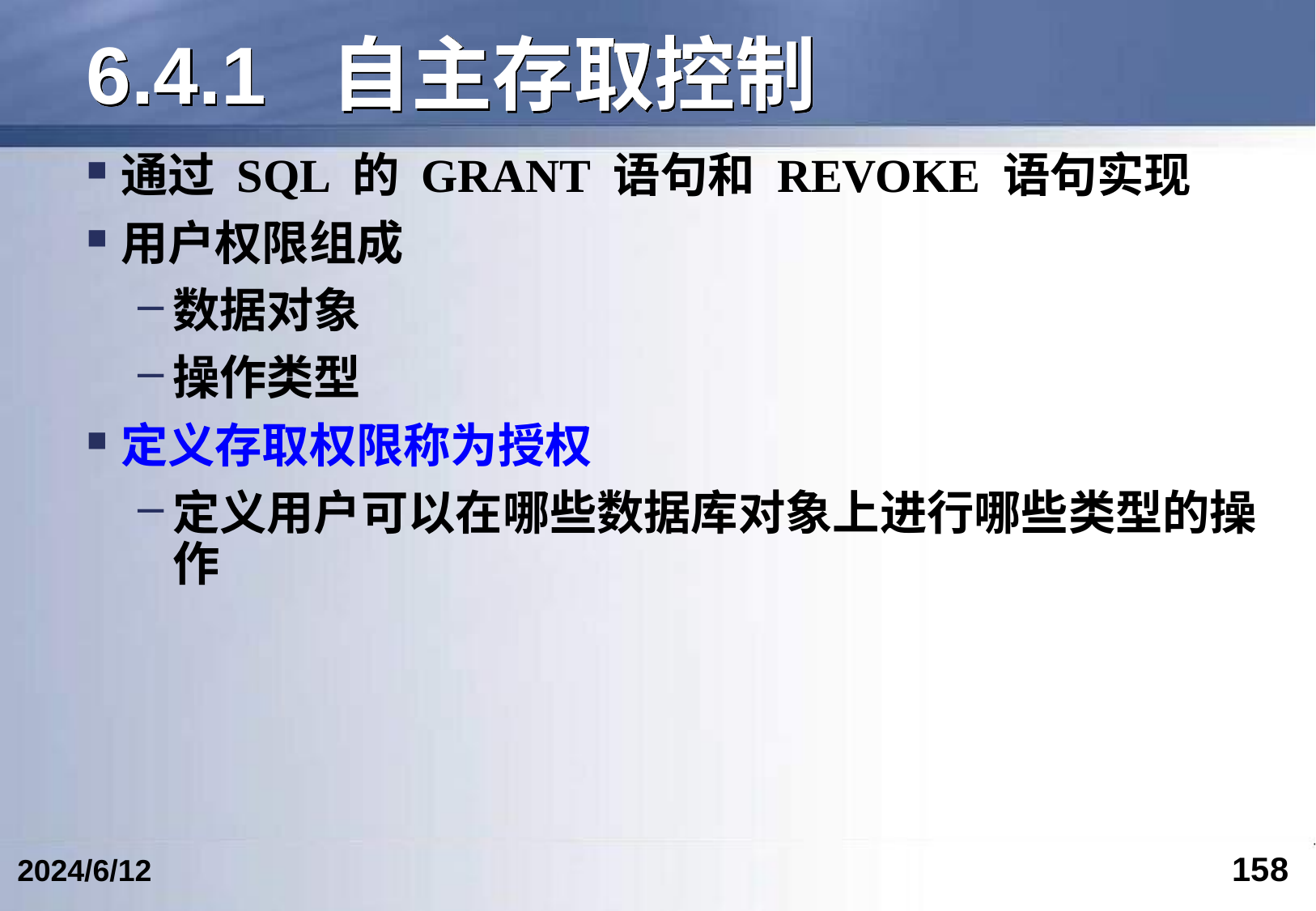

# 6.4.1  自主存取控制
通过 SQL 的 GRANT 语句和 REVOKE 语句实现
用户权限组成
数据对象
操作类型
定义存取权限称为授权
定义用户可以在哪些数据库对象上进行哪些类型的操作

158
2024/6/12